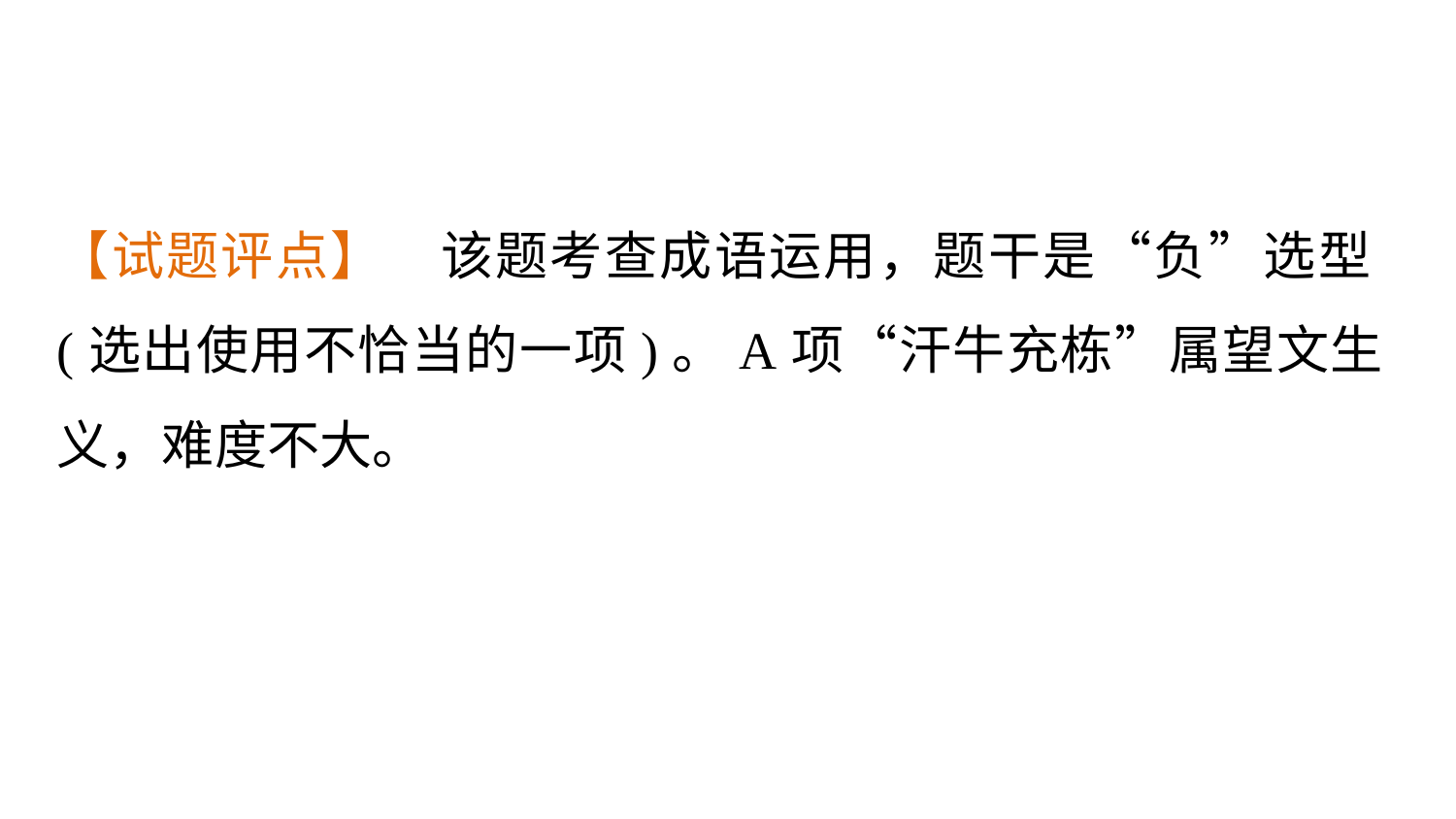

【试题评点】　该题考查成语运用，题干是“负”选型(选出使用不恰当的一项)。A项“汗牛充栋”属望文生义，难度不大。